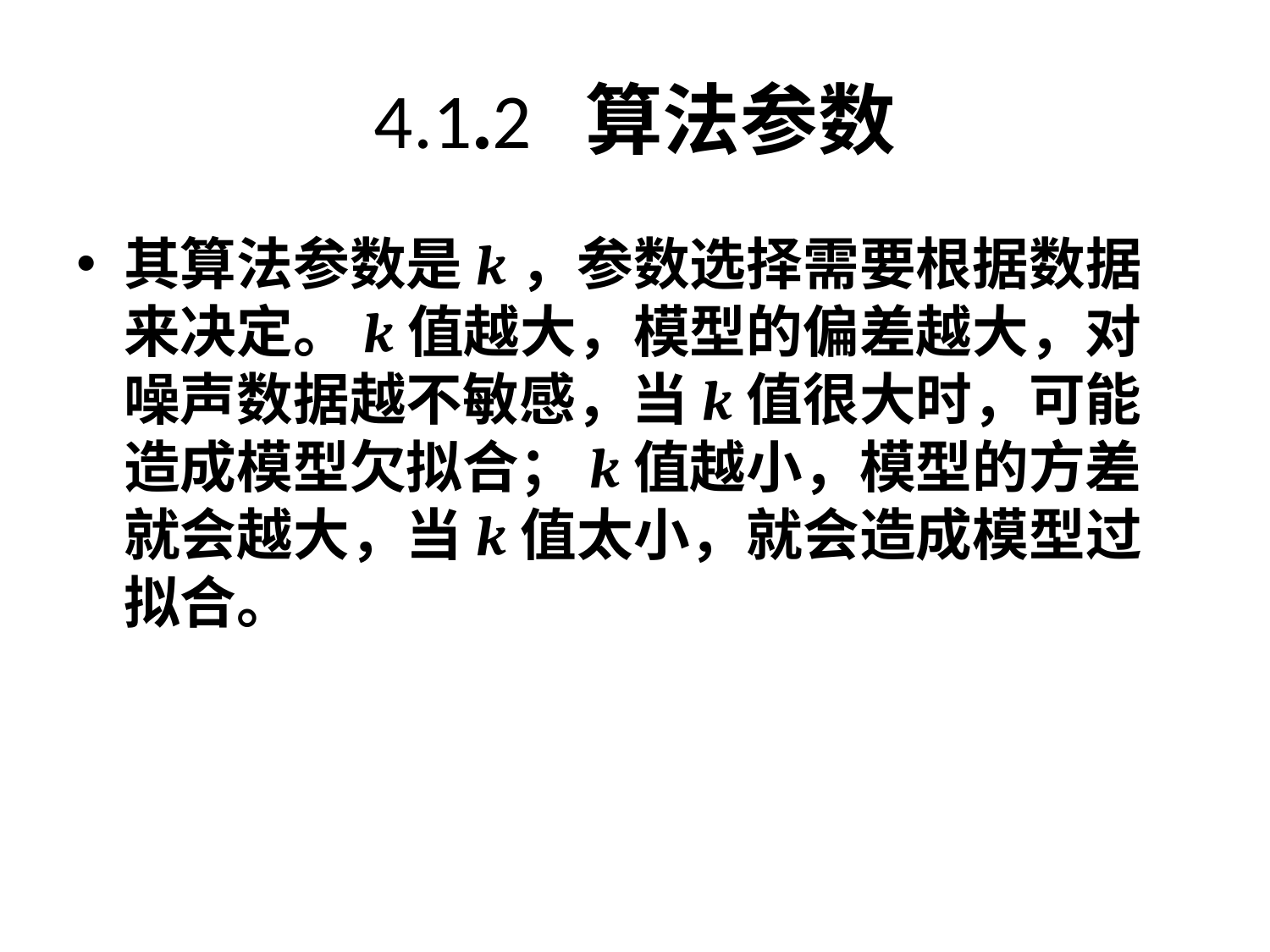

# 4.1.2  算法参数
其算法参数是k，参数选择需要根据数据来决定。k值越大，模型的偏差越大，对噪声数据越不敏感，当k值很大时，可能造成模型欠拟合；k值越小，模型的方差就会越大，当k值太小，就会造成模型过拟合。